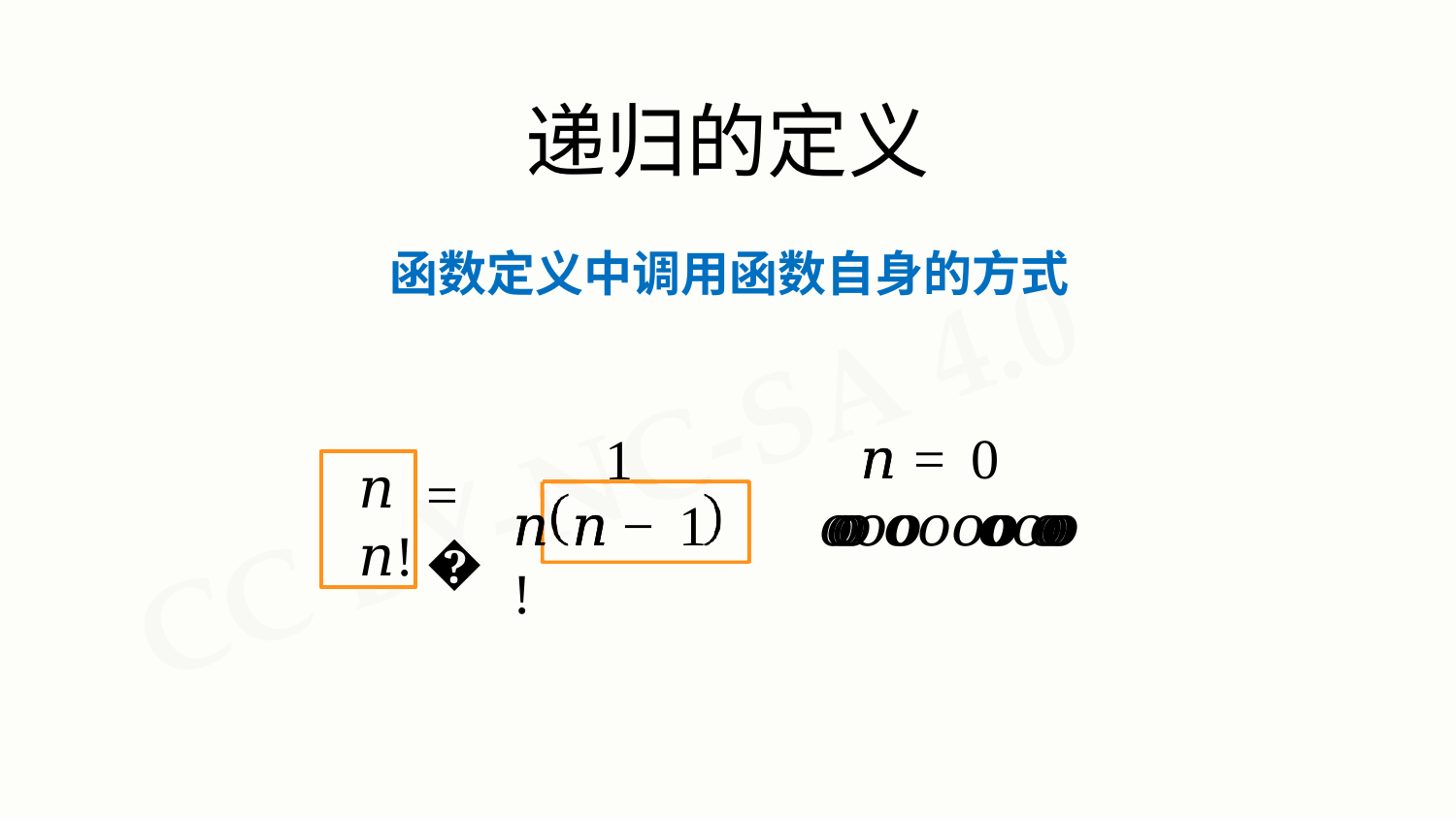

# 递归的定义
函数定义中调用函数自身的方式

1
𝑛𝑛 = 0
𝑜𝑜𝑜𝑜𝑜𝑜𝑜𝑜𝑜𝑜𝑜𝑜𝑜𝑜𝑜𝑜𝑜
𝑛𝑛!
= �

𝑛𝑛	𝑛𝑛 − 1	!